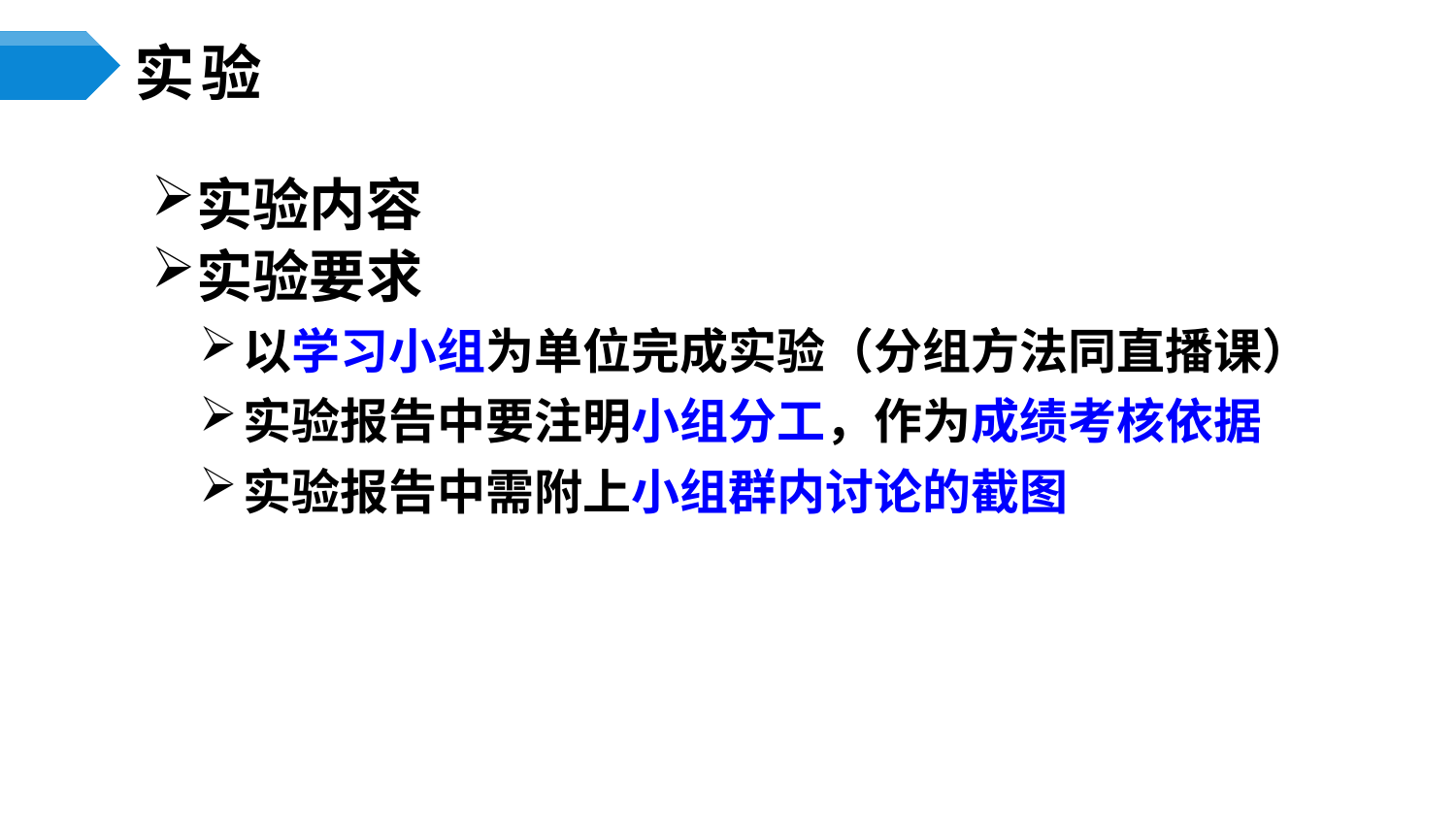

# 实验
实验内容
实验要求
以学习小组为单位完成实验（分组方法同直播课）
实验报告中要注明小组分工，作为成绩考核依据
实验报告中需附上小组群内讨论的截图